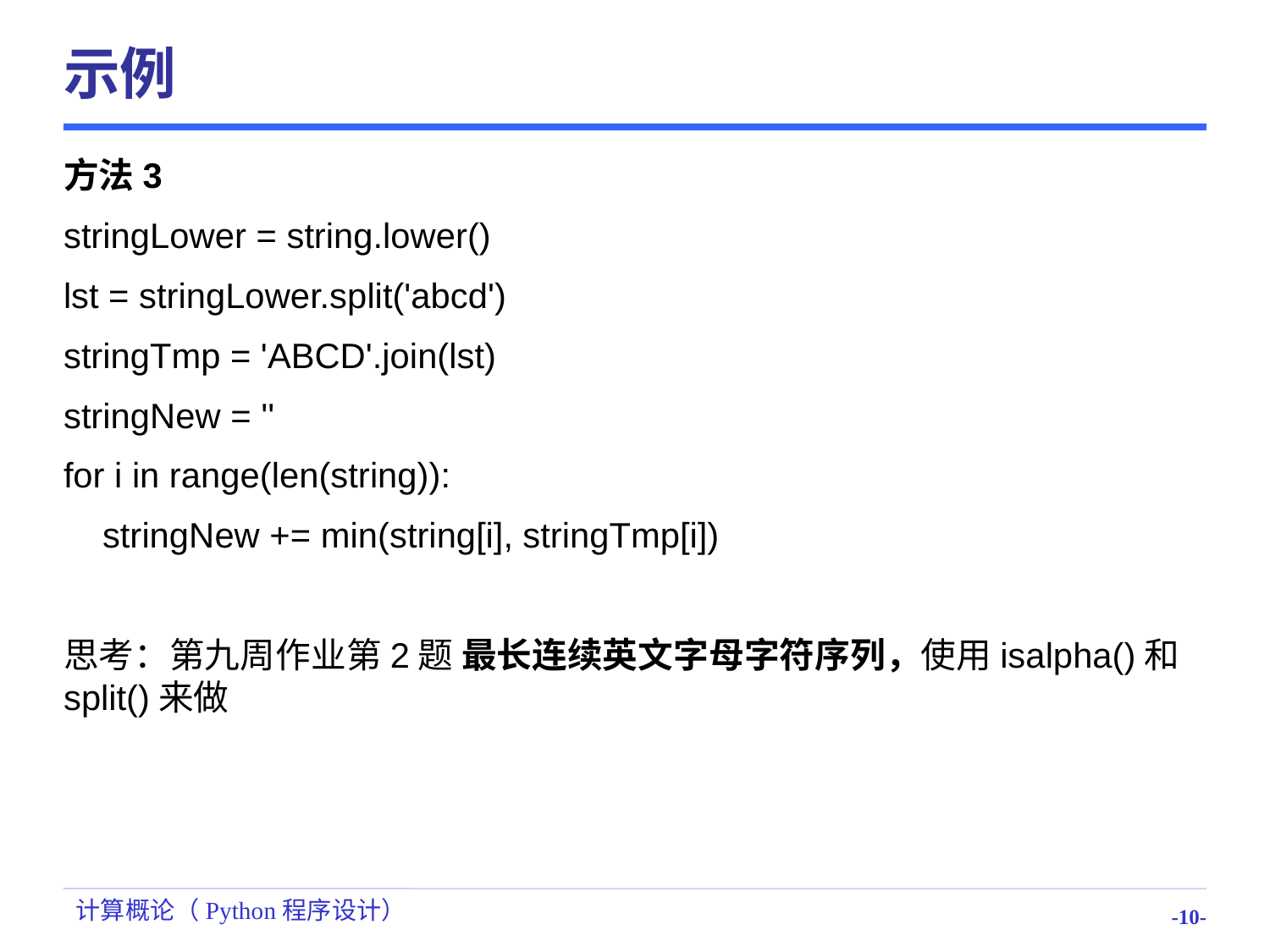

# 示例
方法3
stringLower = string.lower()
lst = stringLower.split('abcd')
stringTmp = 'ABCD'.join(lst)
stringNew = ''
for i in range(len(string)):
    stringNew += min(string[i], stringTmp[i])

思考：第九周作业第2题 最长连续英文字母字符序列，使用isalpha()和split()来做